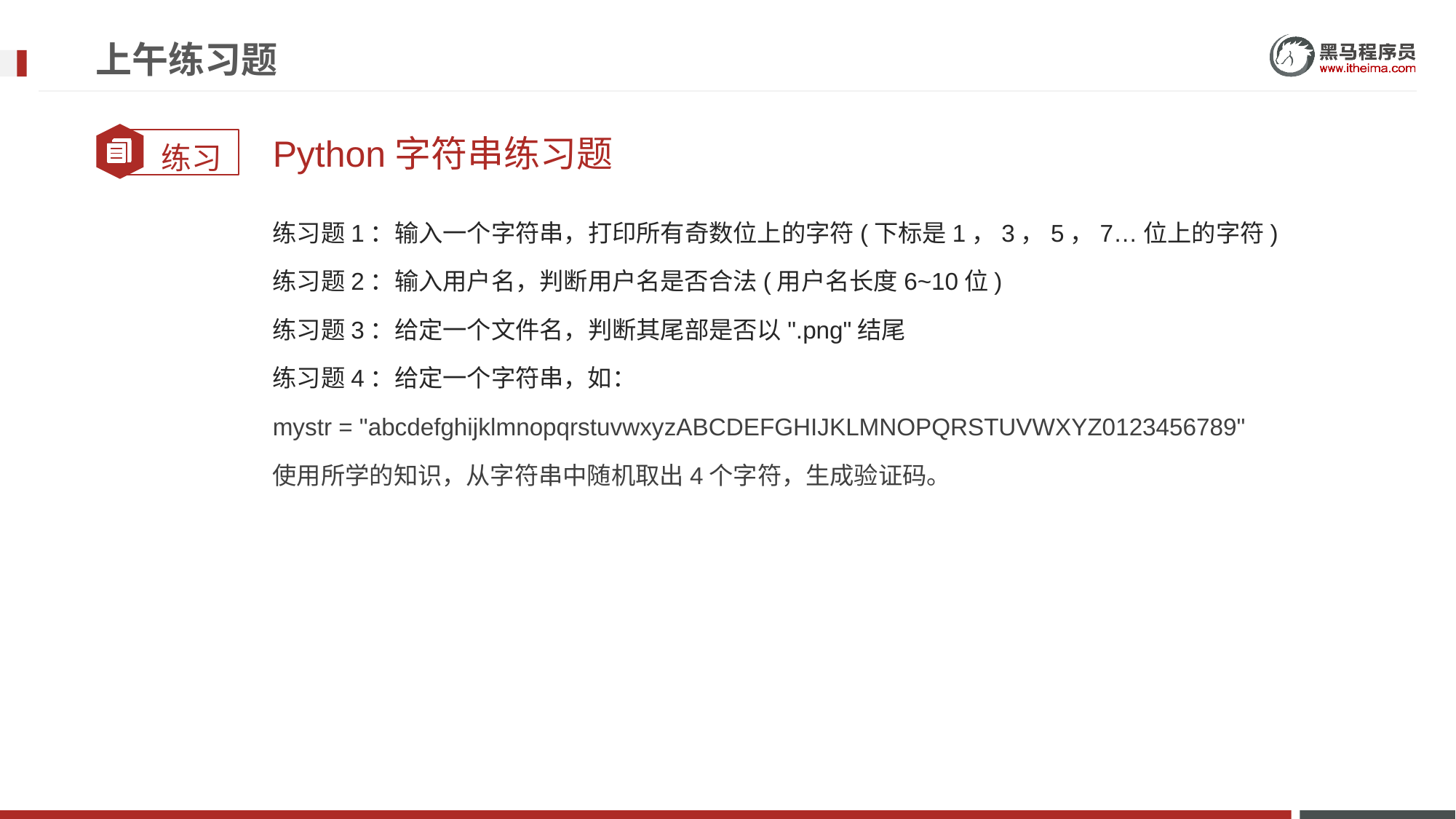

# 上午练习题
Python字符串练习题
练习题1：输入一个字符串，打印所有奇数位上的字符(下标是1，3，5，7…位上的字符)
练习题2：输入用户名，判断用户名是否合法(用户名长度6~10位)
练习题3：给定一个文件名，判断其尾部是否以".png"结尾
练习题4：给定一个字符串，如：
mystr = "abcdefghijklmnopqrstuvwxyzABCDEFGHIJKLMNOPQRSTUVWXYZ0123456789"
使用所学的知识，从字符串中随机取出4个字符，生成验证码。